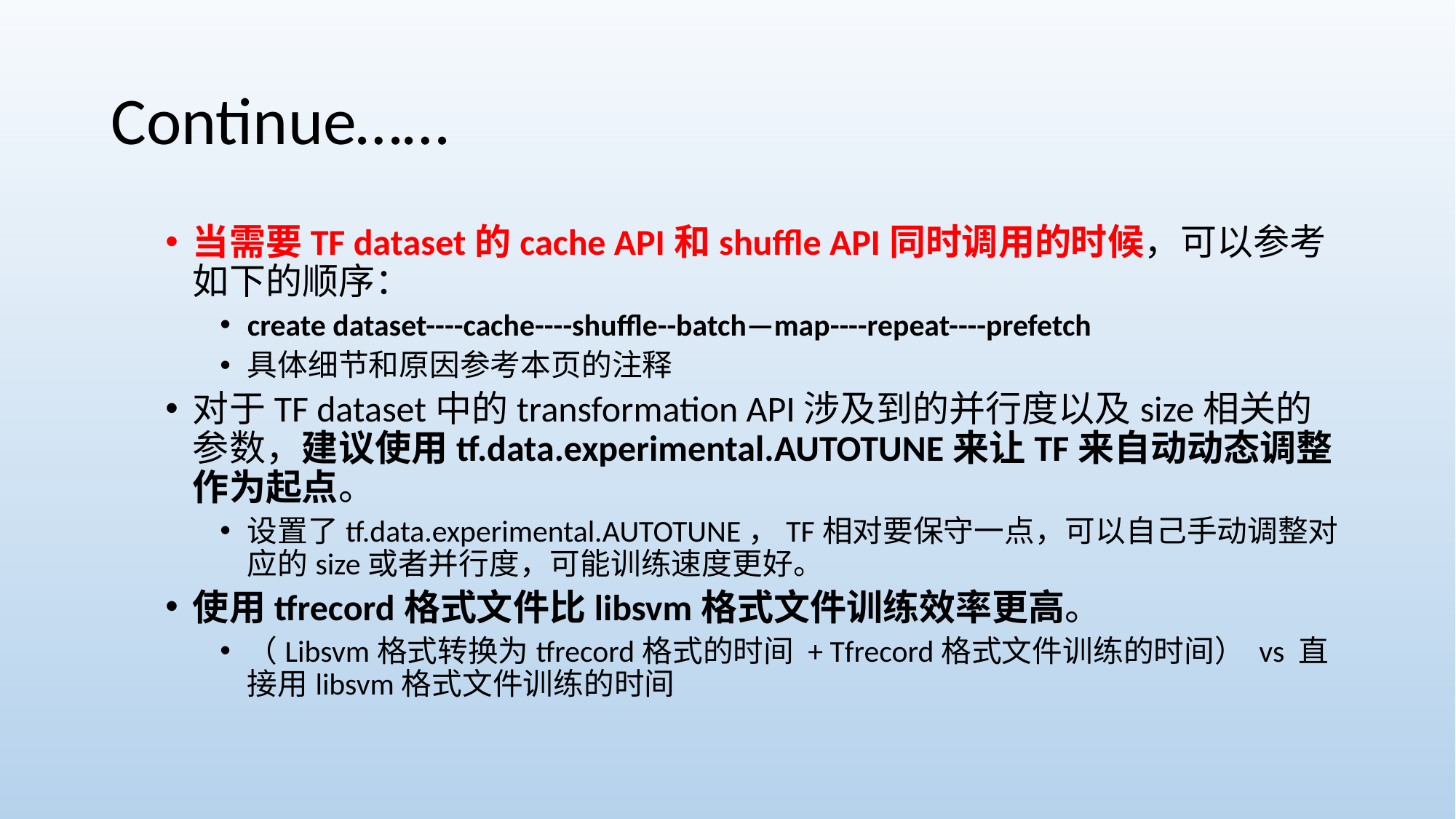

# Continue……
当需要TF dataset的cache API和shuffle API同时调用的时候，可以参考如下的顺序：
create dataset----cache----shuffle--batch—map----repeat----prefetch
具体细节和原因参考本页的注释
对于TF dataset中的transformation API涉及到的并行度以及size相关的参数，建议使用tf.data.experimental.AUTOTUNE来让TF来自动动态调整作为起点。
设置了tf.data.experimental.AUTOTUNE，TF相对要保守一点，可以自己手动调整对应的size或者并行度，可能训练速度更好。
使用tfrecord格式文件比libsvm格式文件训练效率更高。
（Libsvm格式转换为tfrecord格式的时间 + Tfrecord格式文件训练的时间） vs 直接用libsvm格式文件训练的时间